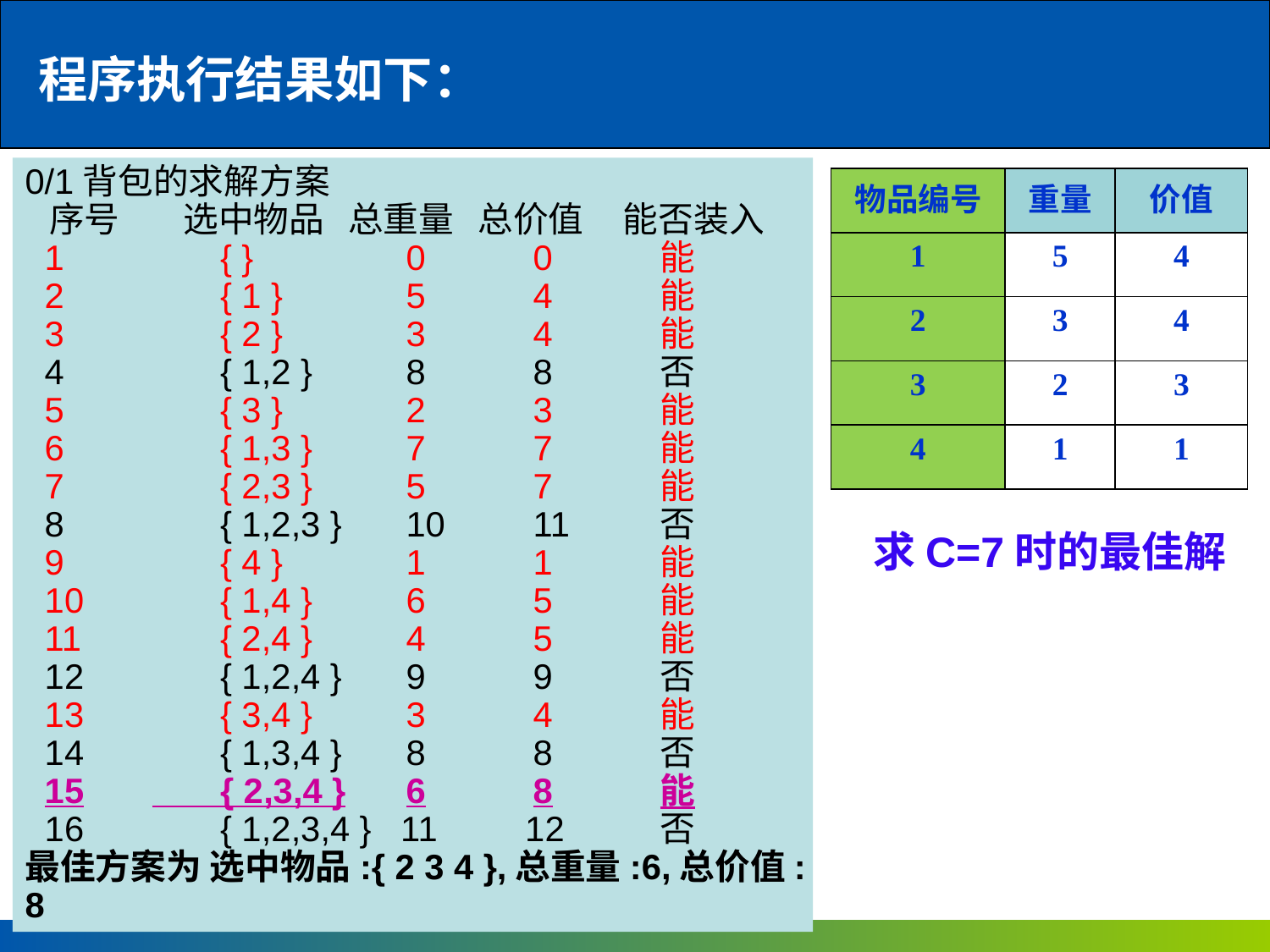

程序执行结果如下：
0/1背包的求解方案
  序号	    选中物品   总重量   总价值     能否装入
  1	       { }		0	0	能
  2	       { 1 }	5	4	能
  3	       { 2 }	3	4	能
  4	       { 1,2 }	8	8	否
  5	       { 3 }	2	3	能
  6	       { 1,3 }	7	7	能
  7	       { 2,3 }	5	7	能
  8	       { 1,2,3 }	10	11	否
  9	       { 4 }	1	1	能
  10	       { 1,4 }	6	5	能
  11	       { 2,4 }	4	5	能
  12	       { 1,2,4 }	9	9	否
  13	       { 3,4 }	3	4	能
  14	       { 1,3,4 }	8	8	否
  15	       { 2,3,4 }	6	8	能
  16	       { 1,2,3,4 }   11         12	否
最佳方案为 选中物品:{ 2 3 4 },总重量:6,总价值:8
| 物品编号 | 重量 | 价值 |
| --- | --- | --- |
| 1 | 5 | 4 |
| 2 | 3 | 4 |
| 3 | 2 | 3 |
| 4 | 1 | 1 |
求C=7时的最佳解